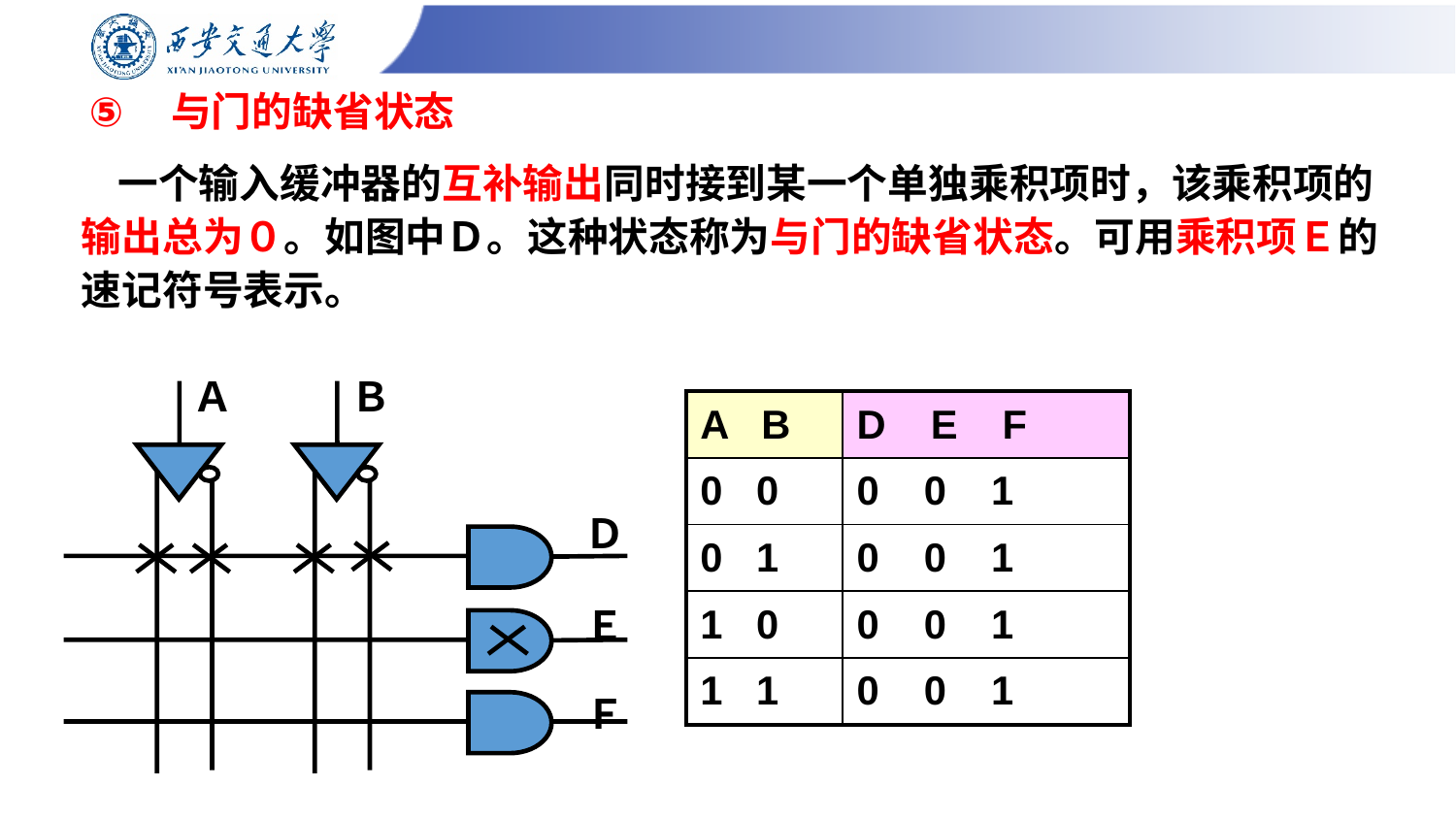

# 与门的缺省状态
      一个输入缓冲器的互补输出同时接到某一个单独乘积项时，该乘积项的输出总为０。如图中Ｄ。这种状态称为与门的缺省状态。可用乘积项Ｅ的速记符号表示。
Ａ
Ｂ

Ｄ

Ｅ

Ｆ

| A B | D E F |
| --- | --- |
| 0 0 | 0 0 1 |
| 0 1 | 0 0 1 |
| 1 0 | 0 0 1 |
| 1 1 | 0 0 1 |